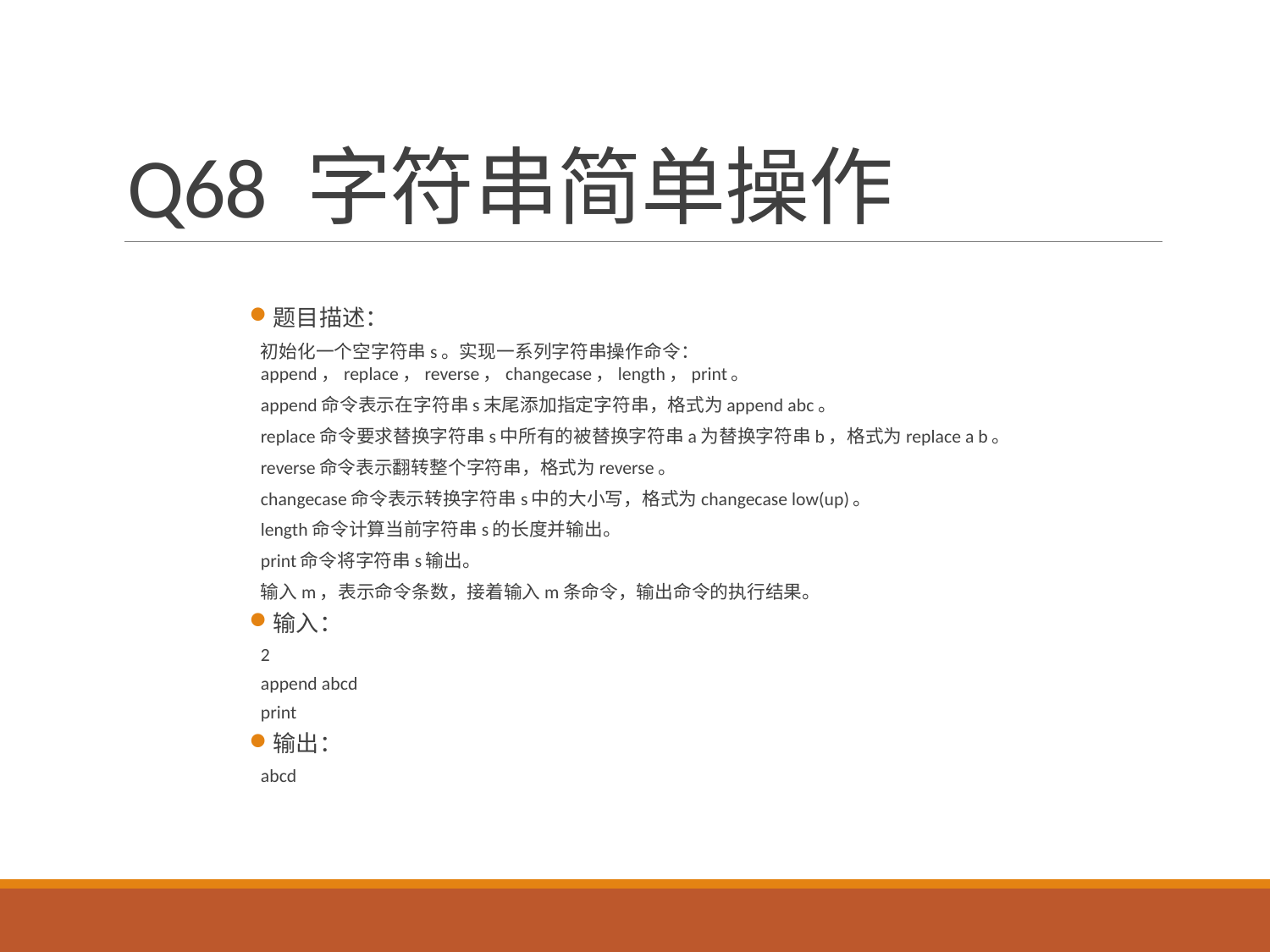

# Q68 字符串简单操作
题目描述：
初始化一个空字符串s。实现一系列字符串操作命令：append，replace，reverse，changecase，length，print。
append命令表示在字符串s末尾添加指定字符串，格式为append abc。
replace命令要求替换字符串s中所有的被替换字符串a为替换字符串b，格式为replace a b。
reverse命令表示翻转整个字符串，格式为reverse。
changecase命令表示转换字符串s中的大小写，格式为changecase low(up)。
length命令计算当前字符串s的长度并输出。
print命令将字符串s输出。
输入m，表示命令条数，接着输入m条命令，输出命令的执行结果。
输入：
2
append abcd
print
输出：
abcd